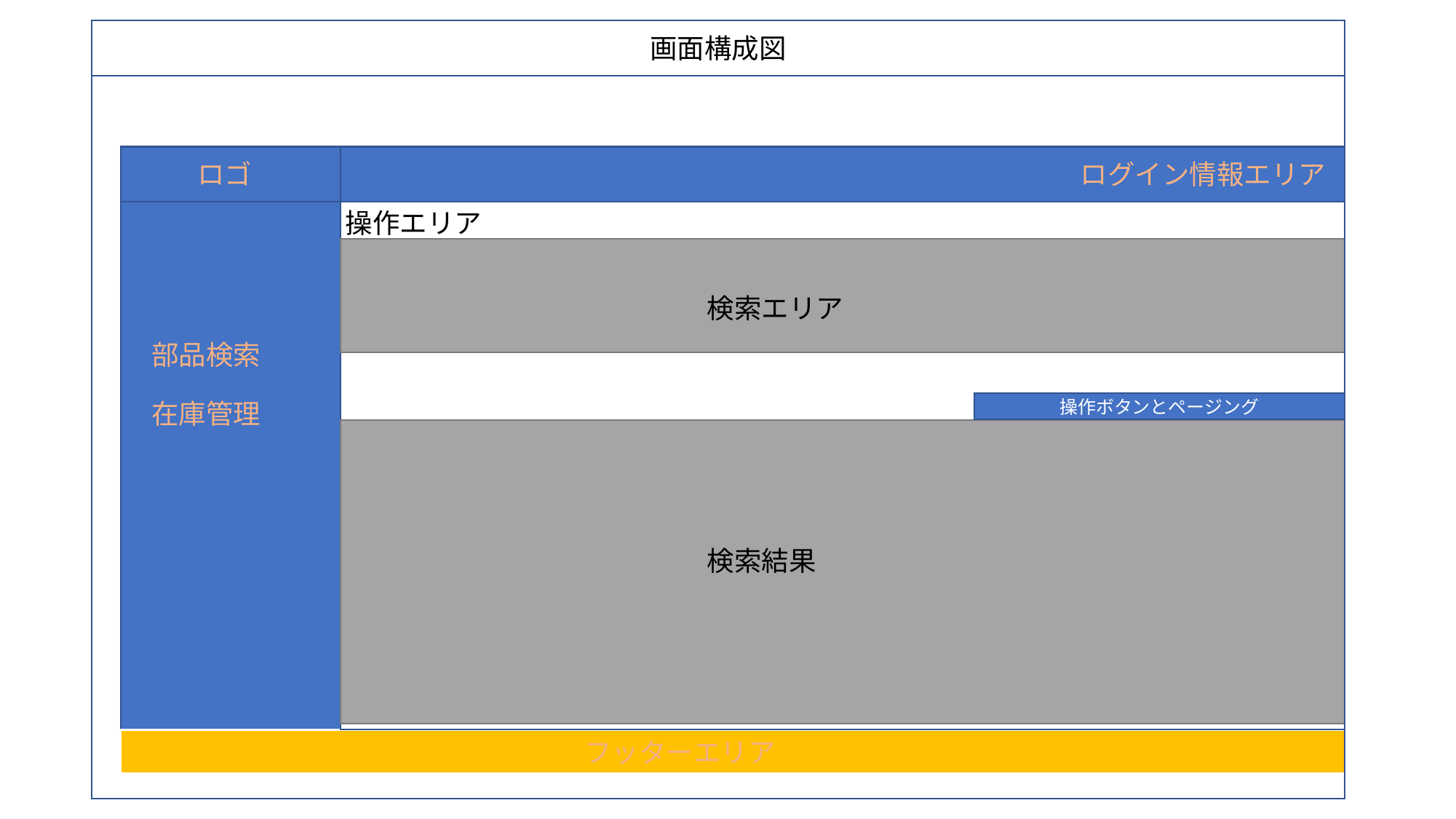

画面構成図

ロゴ
ログイン情報エリア
操作エリア

検索エリア
部品検索
在庫管理
操作ボタンとページング

検索結果

フッターエリア